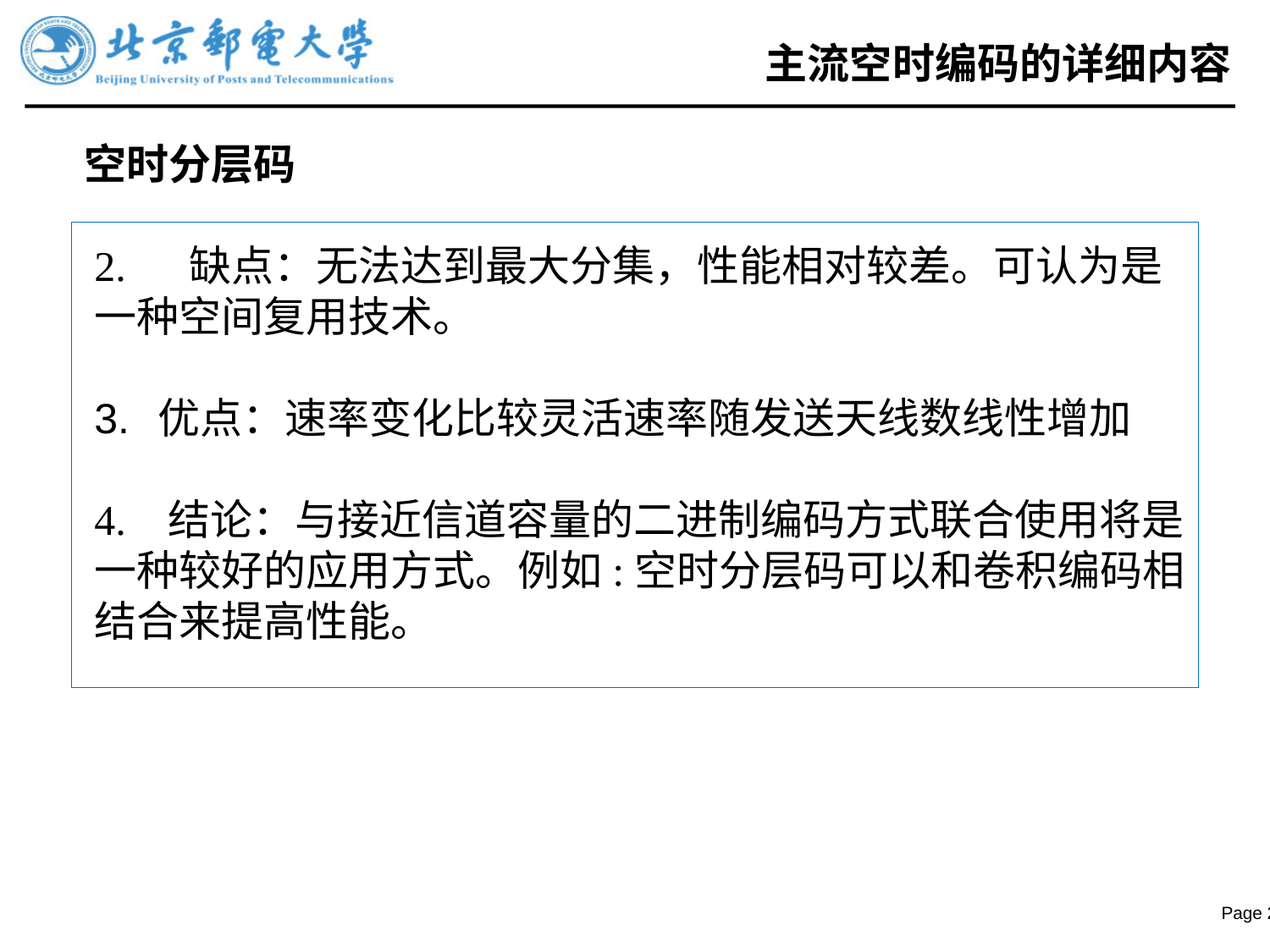

# 主流空时编码的详细内容
空时分层码

2.     缺点：无法达到最大分集，性能相对较差。可认为是一种空间复用技术。

优点：速率变化比较灵活速率随发送天线数线性增加

4.   结论：与接近信道容量的二进制编码方式联合使用将是一种较好的应用方式。例如:空时分层码可以和卷积编码相结合来提高性能。